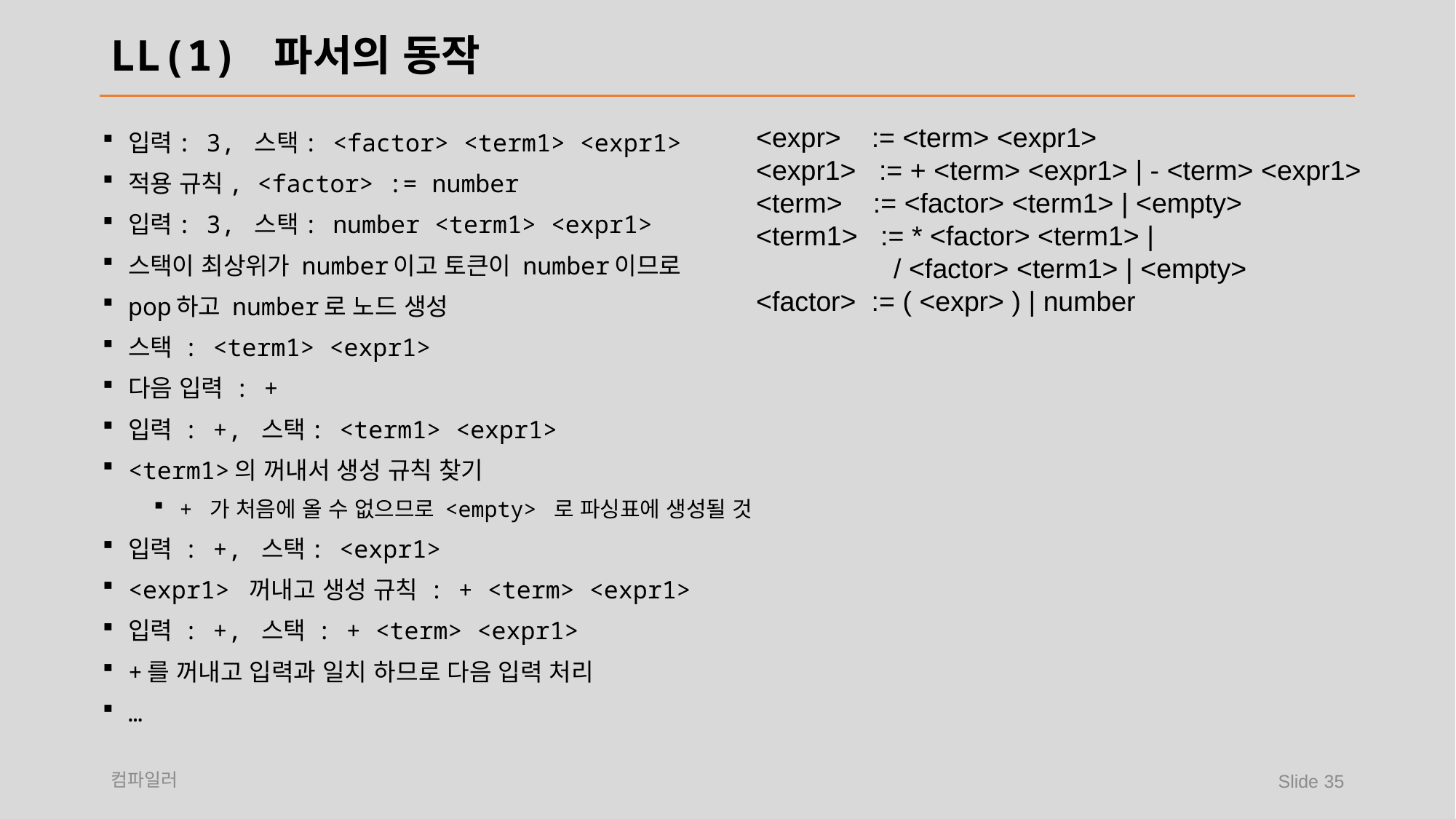

# LL(1) 파서의 동작
<expr>    := <term> <expr1>
<expr1>   := + <term> <expr1> | - <term> <expr1>
<term>    := <factor> <term1> | <empty>
<term1>   := * <factor> <term1> |
                  / <factor> <term1> | <empty>
<factor>  := ( <expr> ) | number
입력: 3, 스택: <factor> <term1> <expr1>
적용 규칙, <factor> := number
입력: 3, 스택: number <term1> <expr1>
스택이 최상위가 number이고 토큰이 number이므로
pop하고 number로 노드 생성
스택 : <term1> <expr1>
다음 입력 : +
입력 : +, 스택: <term1> <expr1>
<term1>의 꺼내서 생성 규칙 찾기
+ 가 처음에 올 수 없으므로 <empty> 로 파싱표에 생성될 것
입력 : +, 스택: <expr1>
<expr1> 꺼내고 생성 규칙 : + <term> <expr1>
입력 : +, 스택 : + <term> <expr1>
+를 꺼내고 입력과 일치 하므로 다음 입력 처리
…

컴파일러
Slide 35